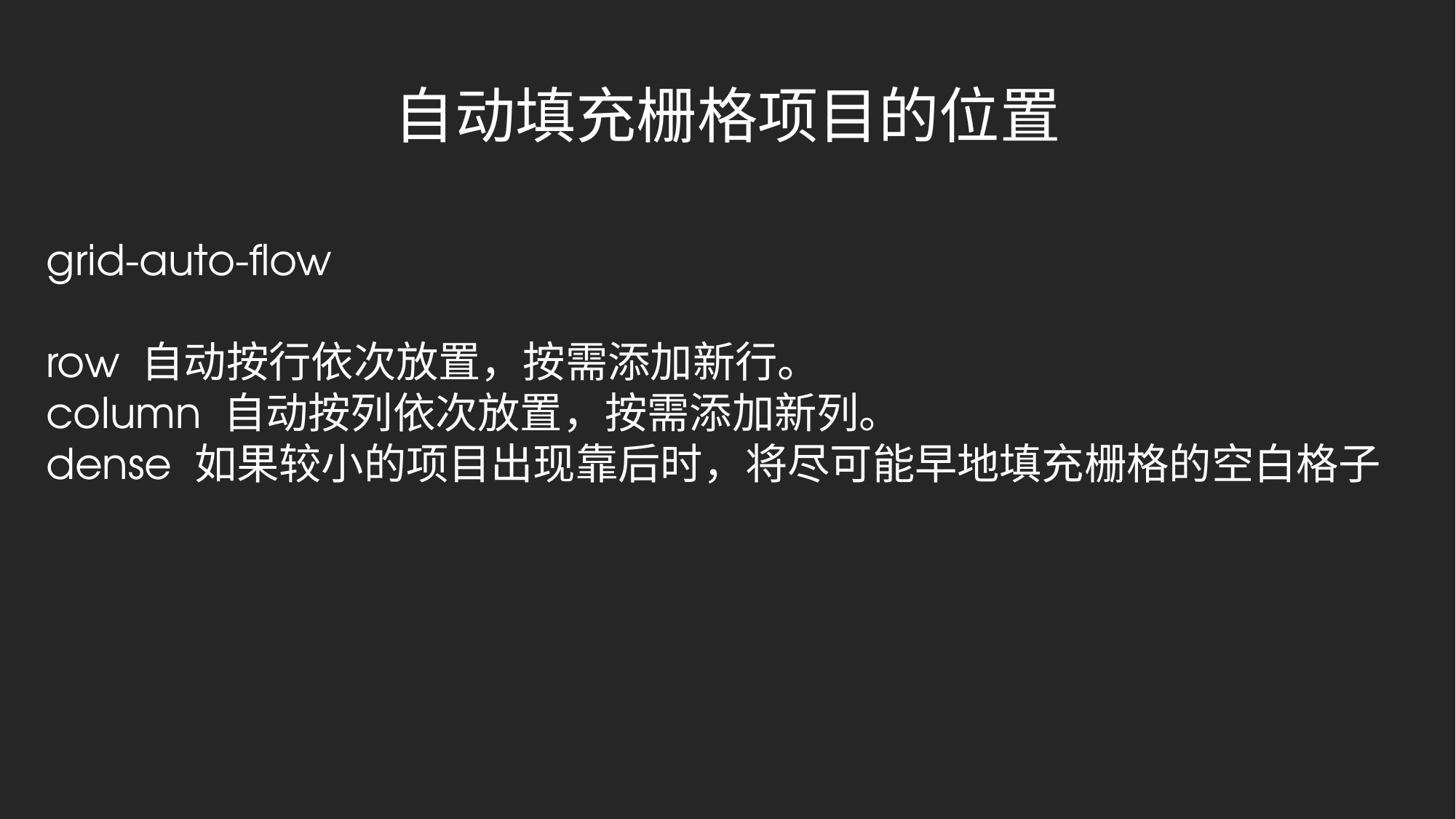

# 自动填充栅格项目的位置
grid-auto-flow

row 自动按行依次放置，按需添加新行。
column 自动按列依次放置，按需添加新列。
dense 如果较小的项目出现靠后时，将尽可能早地填充栅格的空白格子